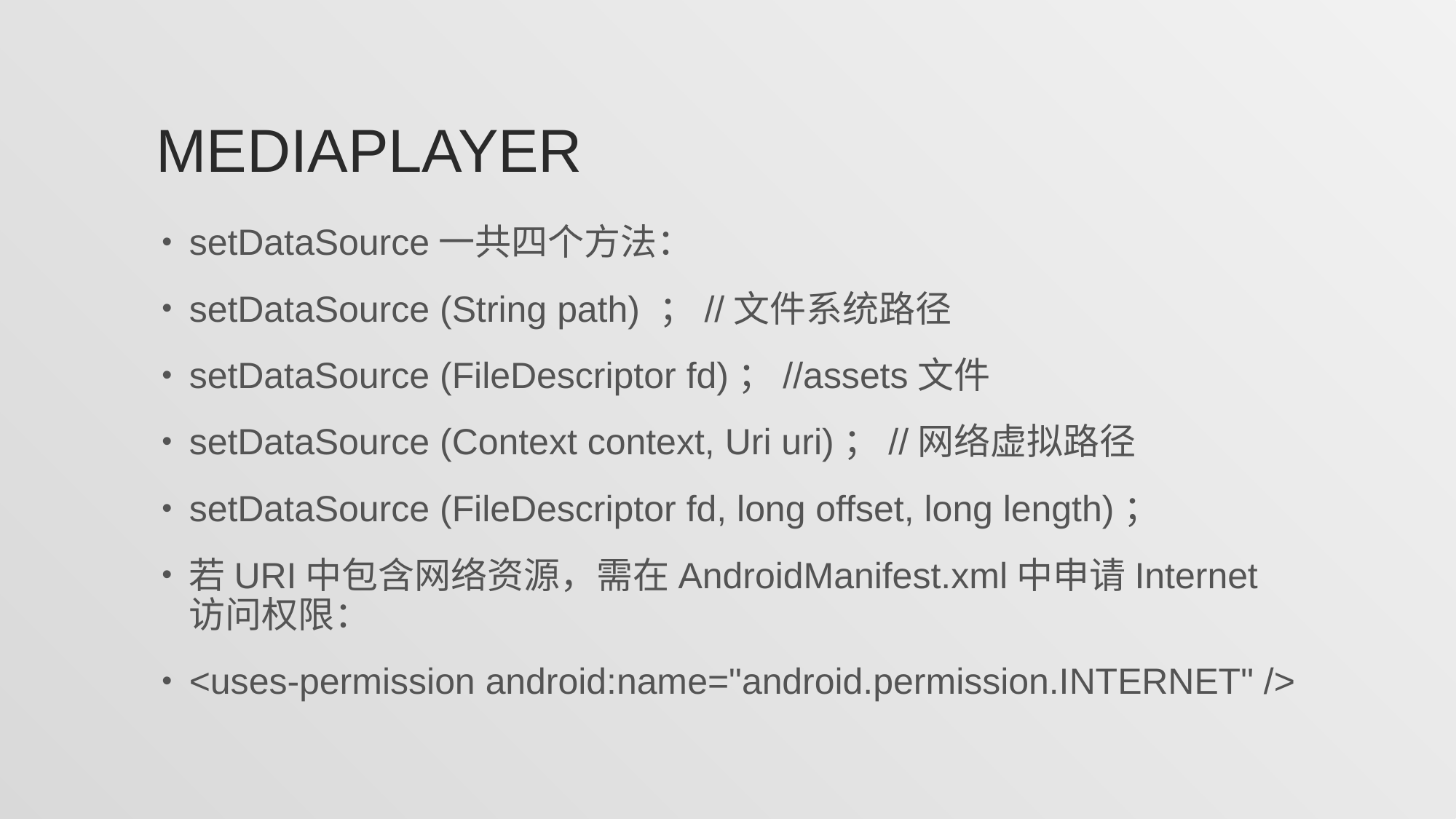

# mediaplayer
setDataSource一共四个方法：
setDataSource (String path) ；//文件系统路径
setDataSource (FileDescriptor fd)；//assets文件
setDataSource (Context context, Uri uri)；//网络虚拟路径
setDataSource (FileDescriptor fd, long offset, long length)；
若URI中包含网络资源，需在AndroidManifest.xml中申请Internet访问权限：
<uses-permission android:name="android.permission.INTERNET" />